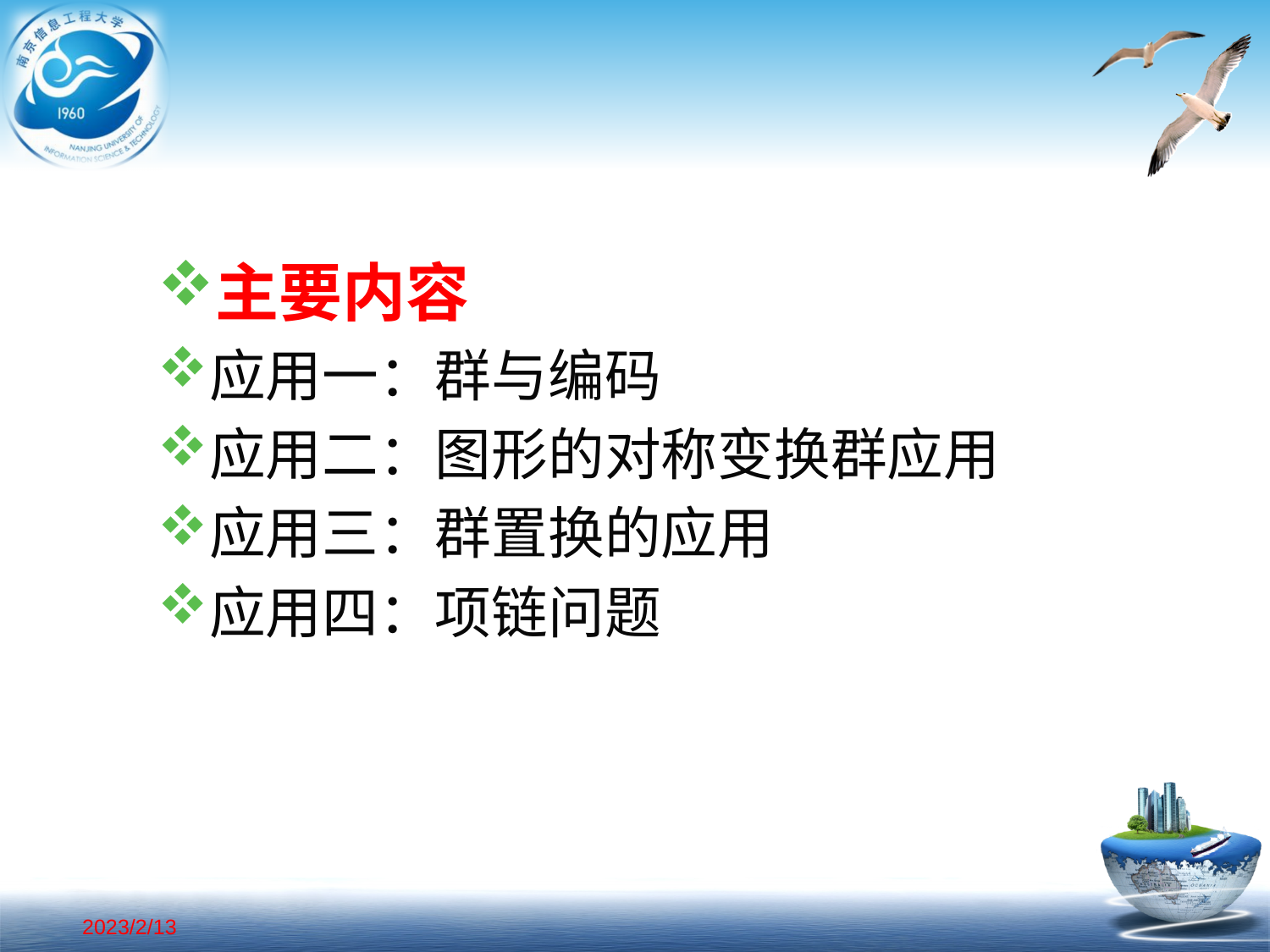

主要内容
应用一：群与编码
应用二：图形的对称变换群应用
应用三：群置换的应用
应用四：项链问题

 2023/2/13